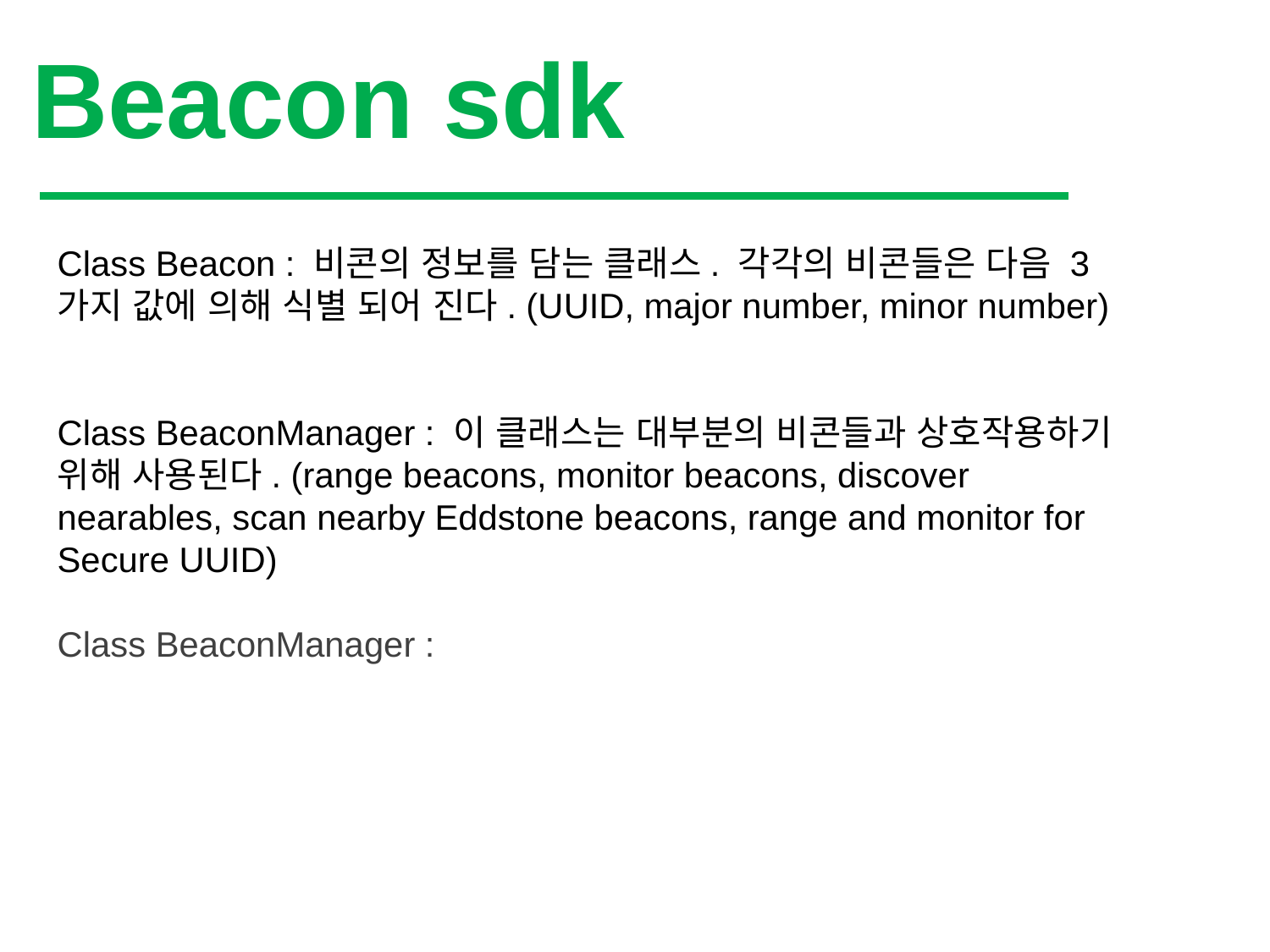

Beacon sdk
Class Beacon : 비콘의 정보를 담는 클래스. 각각의 비콘들은 다음 3가지 값에 의해 식별 되어 진다. (UUID, major number, minor number)

Class BeaconManager : 이 클래스는 대부분의 비콘들과 상호작용하기 위해 사용된다. (range beacons, monitor beacons, discover nearables, scan nearby Eddstone beacons, range and monitor for Secure UUID)

Class BeaconManager :